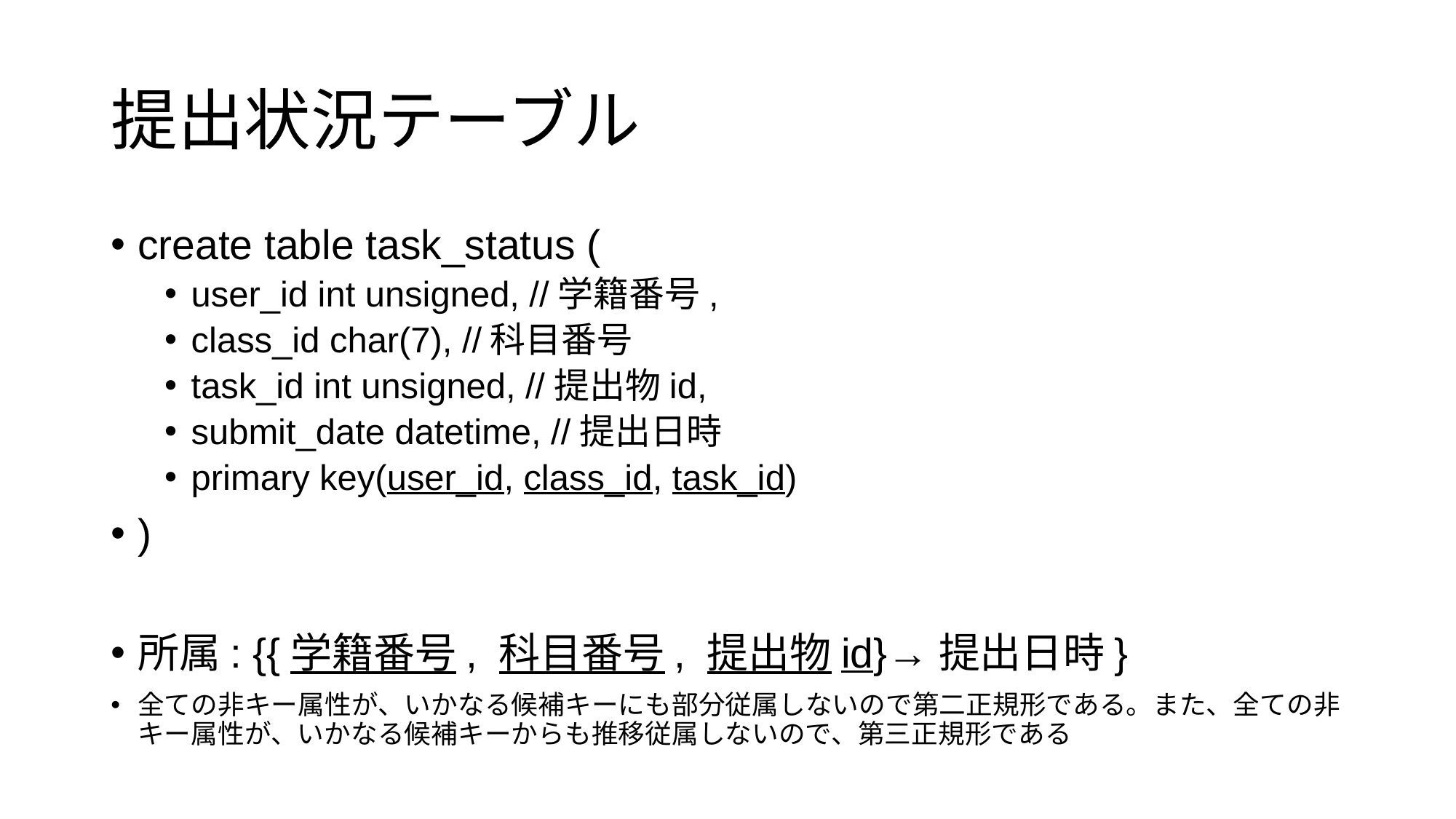

# 提出状況テーブル
create table task_status (
user_id int unsigned, //学籍番号,
class_id char(7), //科目番号
task_id int unsigned, //提出物id,
submit_date datetime, //提出日時
primary key(user_id, class_id, task_id)
)

所属: {{学籍番号, 科目番号, 提出物id}→提出日時}
全ての非キー属性が、いかなる候補キーにも部分従属しないので第二正規形である。また、全ての非キー属性が、いかなる候補キーからも推移従属しないので、第三正規形である